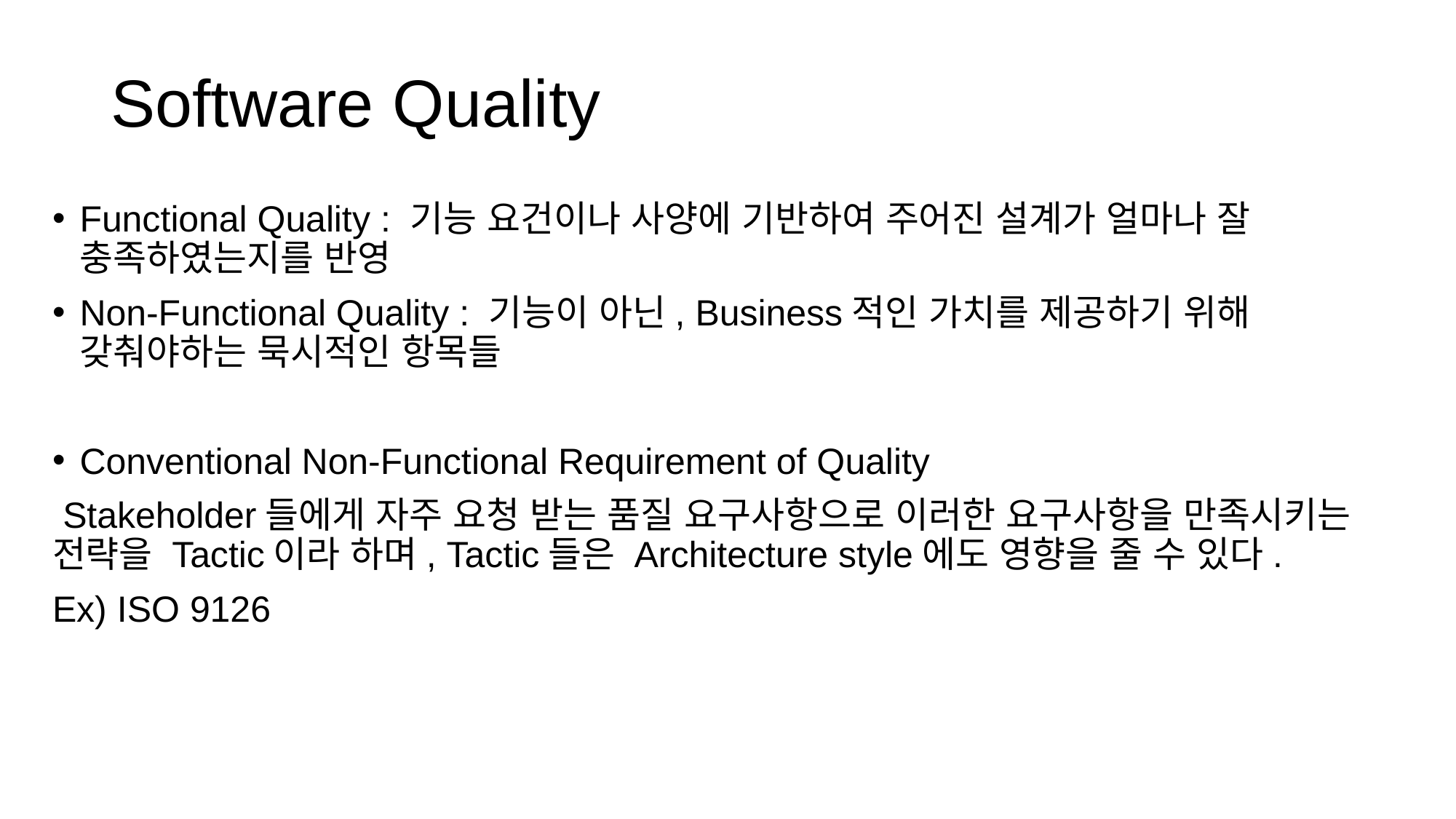

# Software Quality
Functional Quality : 기능 요건이나 사양에 기반하여 주어진 설계가 얼마나 잘 충족하였는지를 반영
Non-Functional Quality : 기능이 아닌, Business적인 가치를 제공하기 위해 갖춰야하는 묵시적인 항목들

Conventional Non-Functional Requirement of Quality
 Stakeholder들에게 자주 요청 받는 품질 요구사항으로 이러한 요구사항을 만족시키는 전략을 Tactic이라 하며, Tactic들은 Architecture style에도 영향을 줄 수 있다.
Ex) ISO 9126